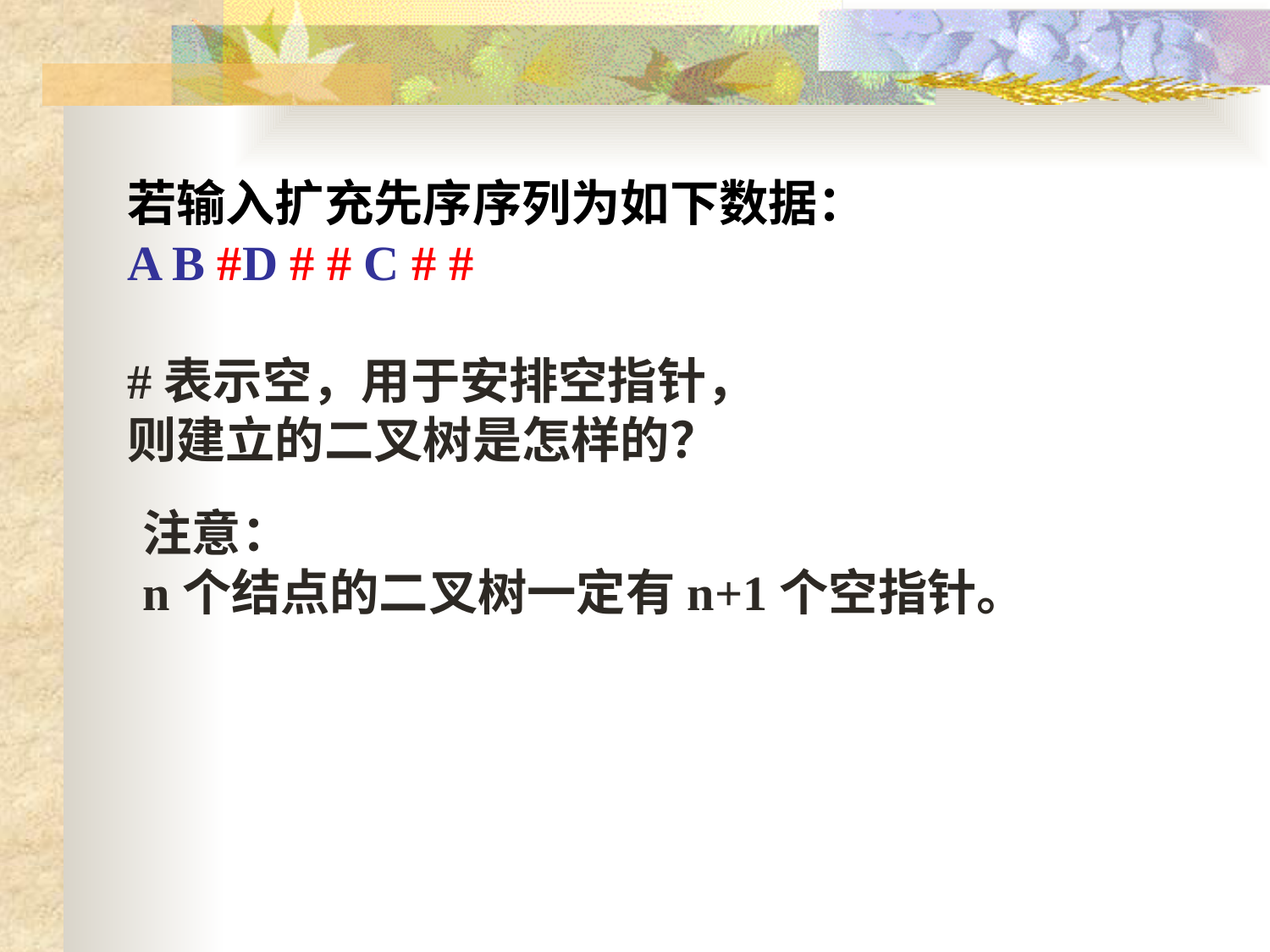

若输入扩充先序序列为如下数据：
A B #D # # C # #

#表示空，用于安排空指针，
则建立的二叉树是怎样的？
注意：
n个结点的二叉树一定有n+1个空指针。